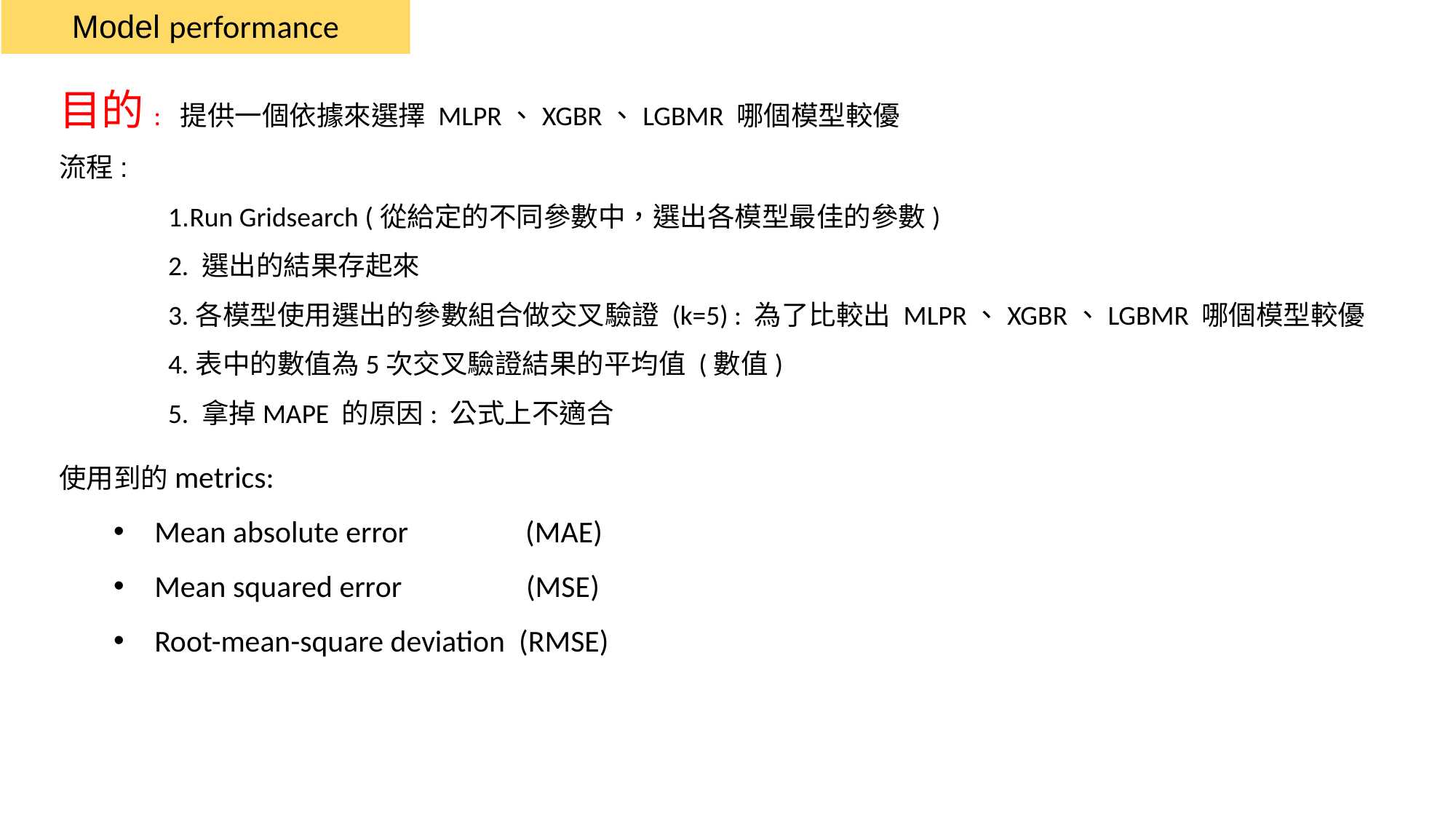

Model performance
目的:  提供一個依據來選擇 MLPR、XGBR、LGBMR 哪個模型較優
流程:
	1.Run Gridsearch (從給定的不同參數中，選出各模型最佳的參數)
	2. 選出的結果存起來
	3.各模型使用選出的參數組合做交叉驗證 (k=5) : 為了比較出 MLPR、XGBR、LGBMR 哪個模型較優
	4.表中的數值為5次交叉驗證結果的平均值 (數值)
	5. 拿掉MAPE 的原因: 公式上不適合
使用到的metrics:
Mean absolute error                 (MAE)
Mean squared error                  (MSE)
Root-mean-square deviation  (RMSE)